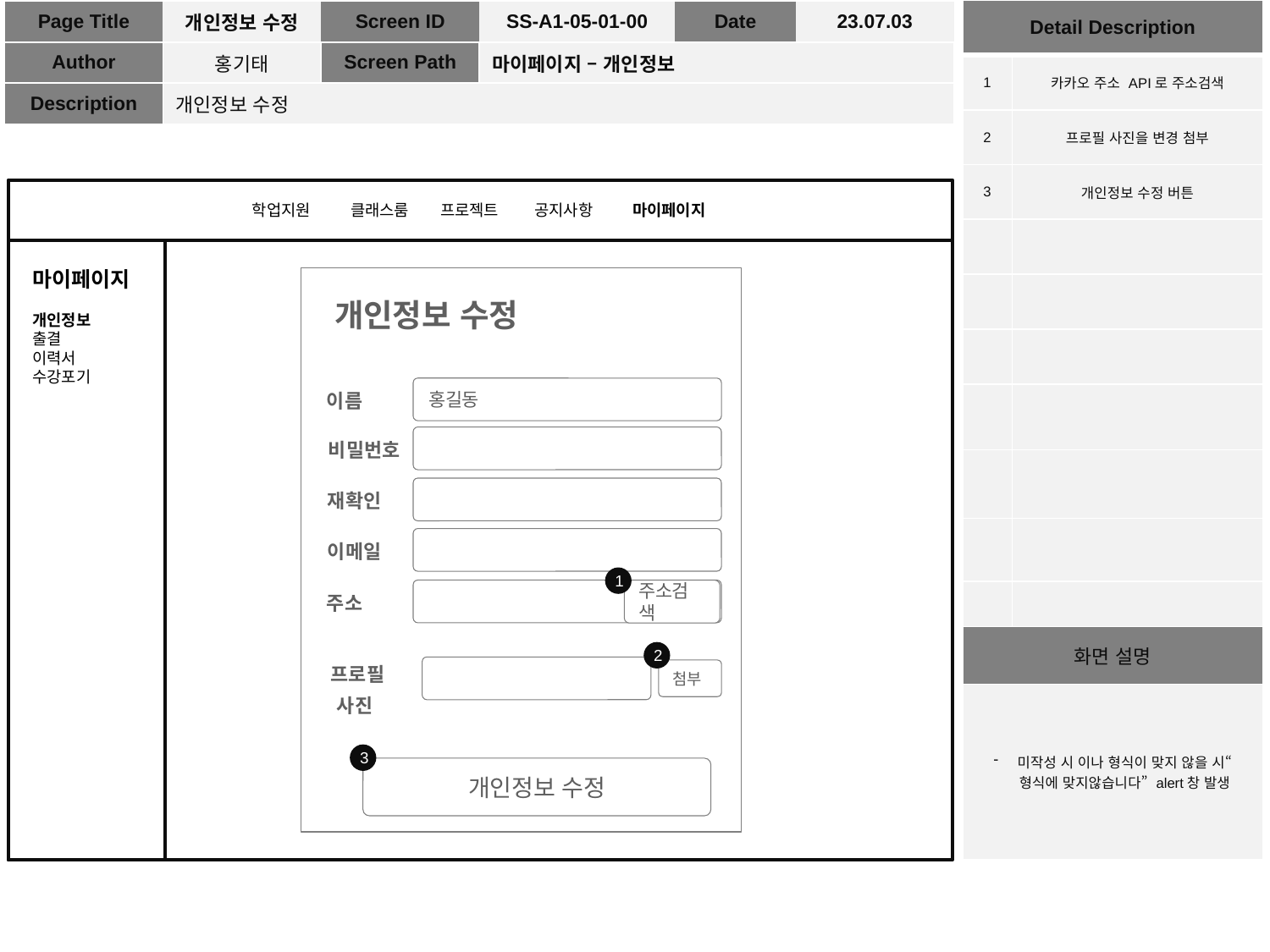

| Detail Description |  |
| --- | --- |
| 1 | 카카오 주소 API로 주소검색 |
| 2 | 프로필 사진을 변경 첨부 |
| 3 | 개인정보 수정 버튼 |
|  |  |
|  |  |
|  |  |
|  |  |
|  |  |
|  |  |
|  |  |
| 화면 설명 |  |
| 미작성 시 이나 형식이 맞지 않을 시“형식에 맞지않습니다” alert창 발생 |  |
| Page Title | 개인정보 수정 | Screen ID | SS-A1-05-01-00 | Date | 23.07.03 |
| --- | --- | --- | --- | --- | --- |
| Author | 홍기태 | Screen Path | 마이페이지 – 개인정보 |  |  |
| Description | 개인정보 수정 |  |  |  |  |

학업지원         클래스룸       프로젝트        공지사항         마이페이지

마이페이지

개인정보
출결
이력서
수강포기

개인정보 수정
홍길동
이름

비밀번호

재확인

이메일
1

주소
주소검색
2

프로필
사진
첨부
3
개인정보 수정